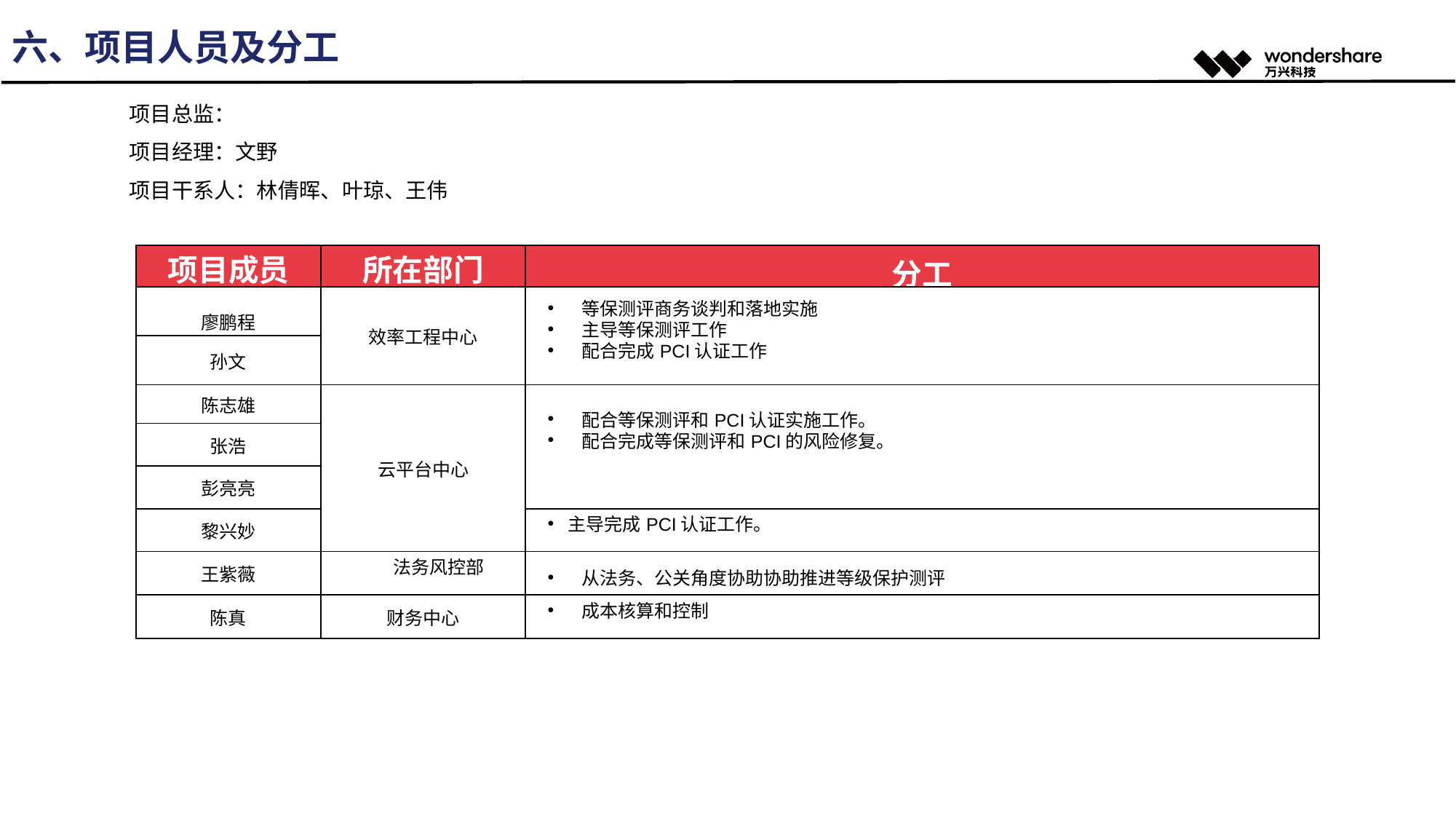

六、项目人员及分工
项目总监：
项目经理：文野
项目干系人：林倩晖、叶琼、王伟
| 项目成员 | 所在部门 | 分工 |
| --- | --- | --- |
| 廖鹏程 | 效率工程中心 | 等保测评商务谈判和落地实施 主导等保测评工作 配合完成PCI认证工作 |
| 孙文 |  |  |
| 陈志雄 | 云平台中心 | 配合等保测评和PCI认证实施工作。 配合完成等保测评和PCI的风险修复。 |
| 张浩 |  |  |
| 彭亮亮 |  |  |
| 黎兴妙 |  | 主导完成PCI认证工作。 |
| 王紫薇 | 法务风控部 | 从法务、公关角度协助协助推进等级保护测评 |
| 陈真 | 财务中心 | 成本核算和控制 |